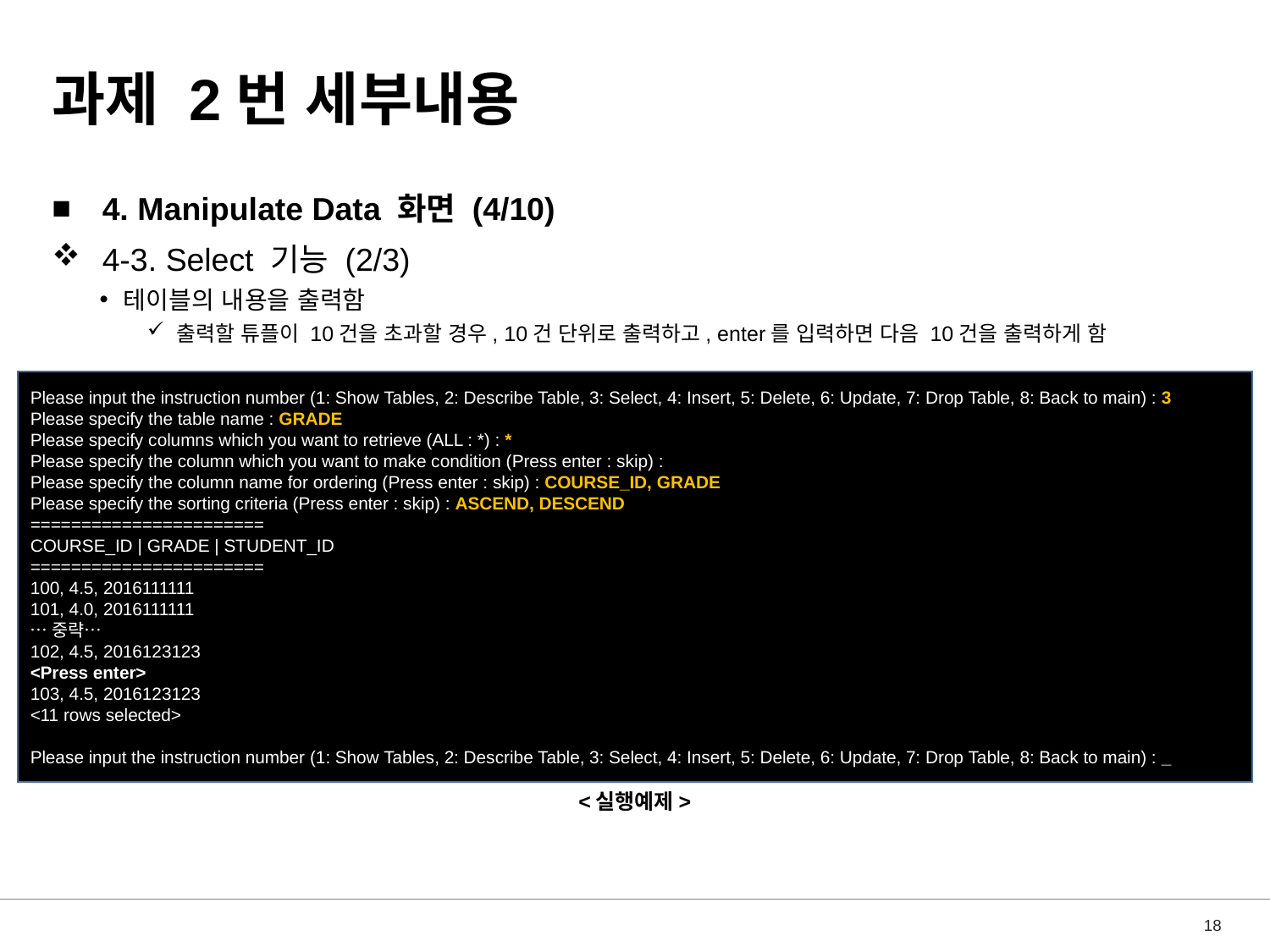

# 과제 2번 세부내용
4. Manipulate Data 화면 (4/10)
4-3. Select 기능 (2/3)
테이블의 내용을 출력함
출력할 튜플이 10건을 초과할 경우, 10건 단위로 출력하고, enter를 입력하면 다음 10건을 출력하게 함
Please input the instruction number (1: Show Tables, 2: Describe Table, 3: Select, 4: Insert, 5: Delete, 6: Update, 7: Drop Table, 8: Back to main) : 3
Please specify the table name : GRADE
Please specify columns which you want to retrieve (ALL : *) : *
Please specify the column which you want to make condition (Press enter : skip) :
Please specify the column name for ordering (Press enter : skip) : COURSE_ID, GRADE
Please specify the sorting criteria (Press enter : skip) : ASCEND, DESCEND
=======================
COURSE_ID | GRADE | STUDENT_ID
=======================
100, 4.5, 2016111111
101, 4.0, 2016111111
…중략…
102, 4.5, 2016123123
<Press enter>
103, 4.5, 2016123123
<11 rows selected>

Please input the instruction number (1: Show Tables, 2: Describe Table, 3: Select, 4: Insert, 5: Delete, 6: Update, 7: Drop Table, 8: Back to main) : _
<실행예제>
18